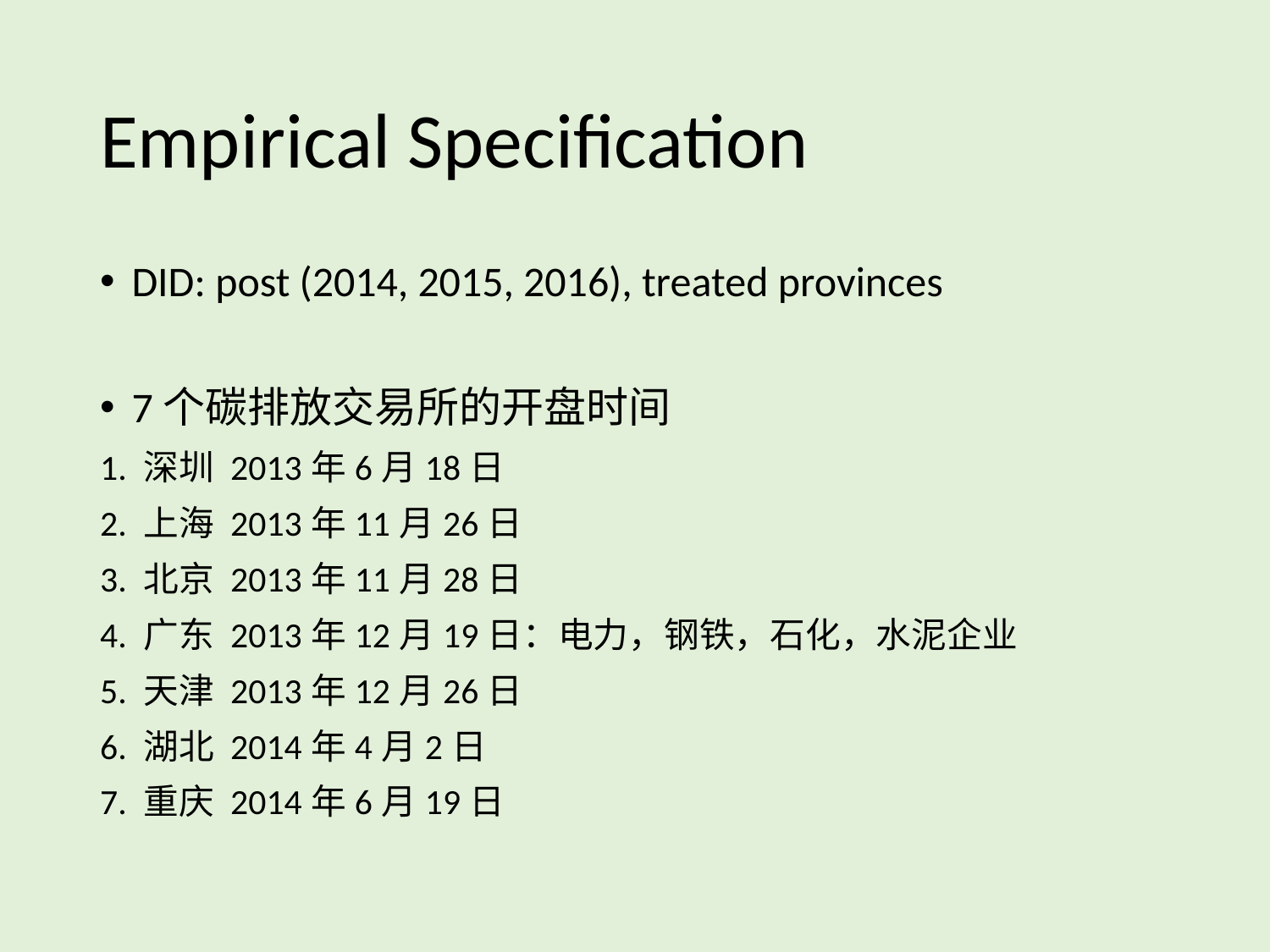

# Empirical Specification
DID: post (2014, 2015, 2016), treated provinces

7个碳排放交易所的开盘时间
1. 深圳 2013年6月18日
2. 上海 2013年11月26日
3. 北京 2013年11月28日
4. 广东 2013年12月19日：电力，钢铁，石化，水泥企业
5. 天津 2013年12月26日
6. 湖北 2014年4月2日
7. 重庆 2014年6月19日